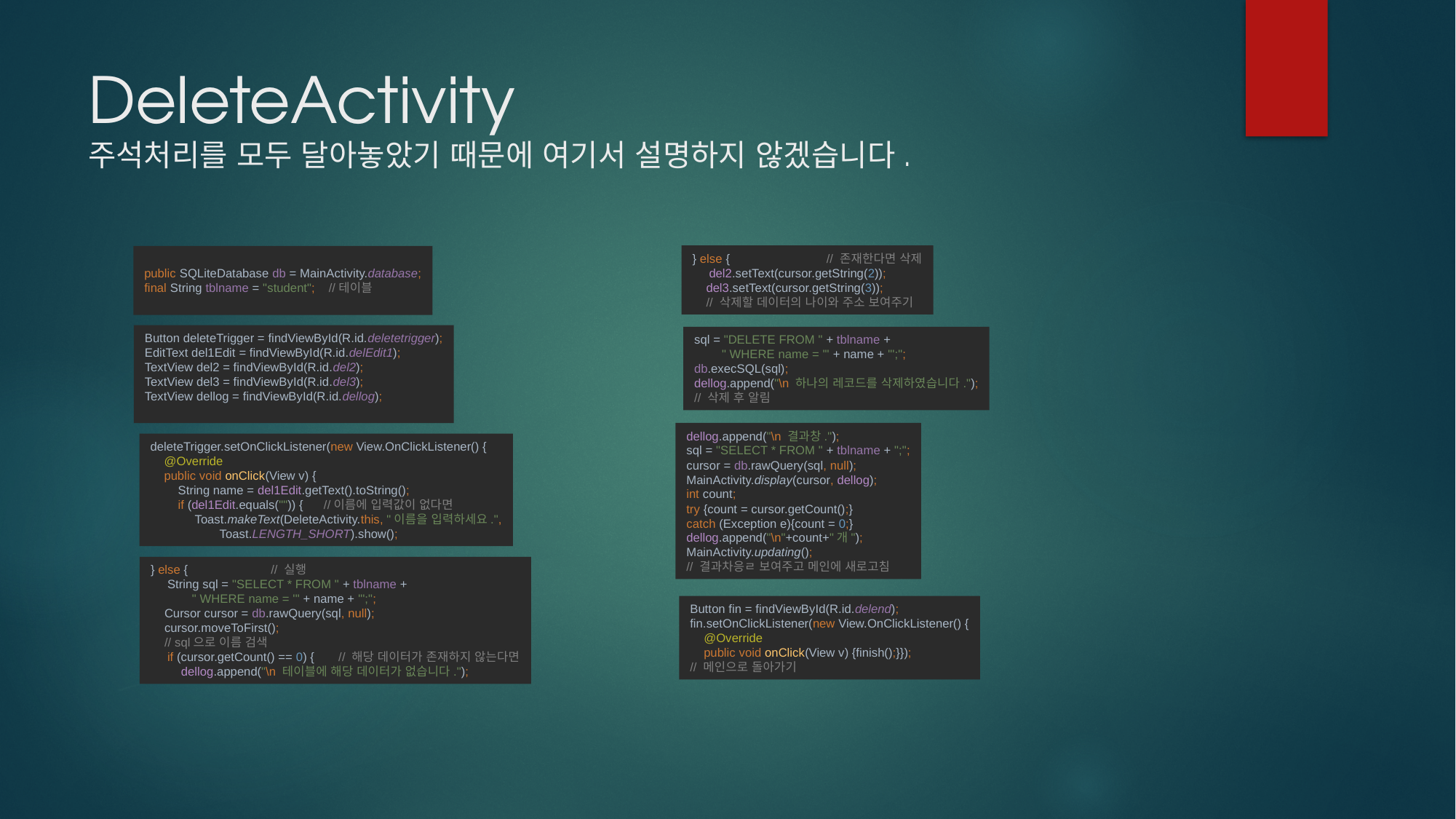

# DeleteActivity 주석처리를 모두 달아놓았기 때문에 여기서 설명하지 않겠습니다.
} else {                            // 존재한다면 삭제
    del2.setText(cursor.getString(2));
    del3.setText(cursor.getString(3));
    // 삭제할 데이터의 나이와 주소 보여주기
public SQLiteDatabase db = MainActivity.database;
final String tblname = "student";    //테이블

Button deleteTrigger = findViewById(R.id.deletetrigger);
EditText del1Edit = findViewById(R.id.delEdit1);
TextView del2 = findViewById(R.id.del2);
TextView del3 = findViewById(R.id.del3);
TextView dellog = findViewById(R.id.dellog);
sql = "DELETE FROM " + tblname +
        " WHERE name = '" + name + "';";
db.execSQL(sql);
dellog.append("\n 하나의 레코드를 삭제하였습니다.");
// 삭제 후 알림
dellog.append("\n 결과창.");
sql = "SELECT * FROM " + tblname + ";";
cursor = db.rawQuery(sql, null);
MainActivity.display(cursor, dellog);
int count;
try {count = cursor.getCount();}
catch (Exception e){count = 0;}
dellog.append("\n"+count+"개");
MainActivity.updating();
// 결과차응ㄹ 보여주고 메인에 새로고침
deleteTrigger.setOnClickListener(new View.OnClickListener() {
    @Override
    public void onClick(View v) {
        String name = del1Edit.getText().toString();
        if (del1Edit.equals("")) {      //이름에 입력값이 없다면
            Toast.makeText(DeleteActivity.this, "이름을 입력하세요.",
                    Toast.LENGTH_SHORT).show();
} else {                        // 실행
    String sql = "SELECT * FROM " + tblname +
            " WHERE name = '" + name + "';";
    Cursor cursor = db.rawQuery(sql, null);
    cursor.moveToFirst();
    // sql으로 이름 검색
    if (cursor.getCount() == 0) {       // 해당 데이터가 존재하지 않는다면
        dellog.append("\n 테이블에 해당 데이터가 없습니다.");
Button fin = findViewById(R.id.delend);
fin.setOnClickListener(new View.OnClickListener() {
    @Override
    public void onClick(View v) {finish();}});
// 메인으로 돌아가기